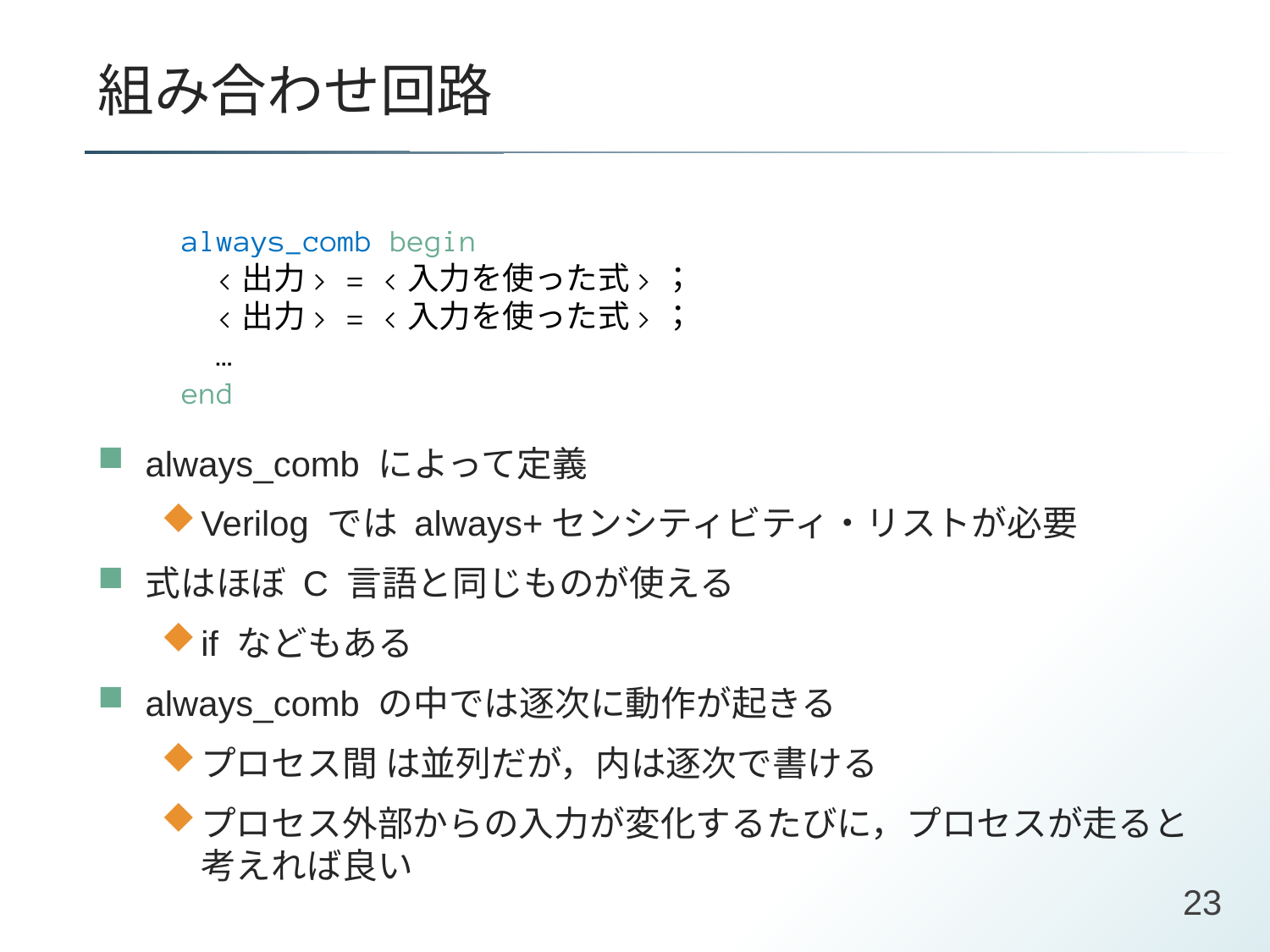

# 組み合わせ回路
  always_comb begin
    <出力> = <入力を使った式>；
    <出力> = <入力を使った式>；
    …
  end
always_comb によって定義
Verilog では always+センシティビティ・リストが必要
式はほぼ C 言語と同じものが使える
if などもある
always_comb の中では逐次に動作が起きる
プロセス間 は並列だが，内は逐次で書ける
プロセス外部からの入力が変化するたびに，プロセスが走ると考えれば良い
23